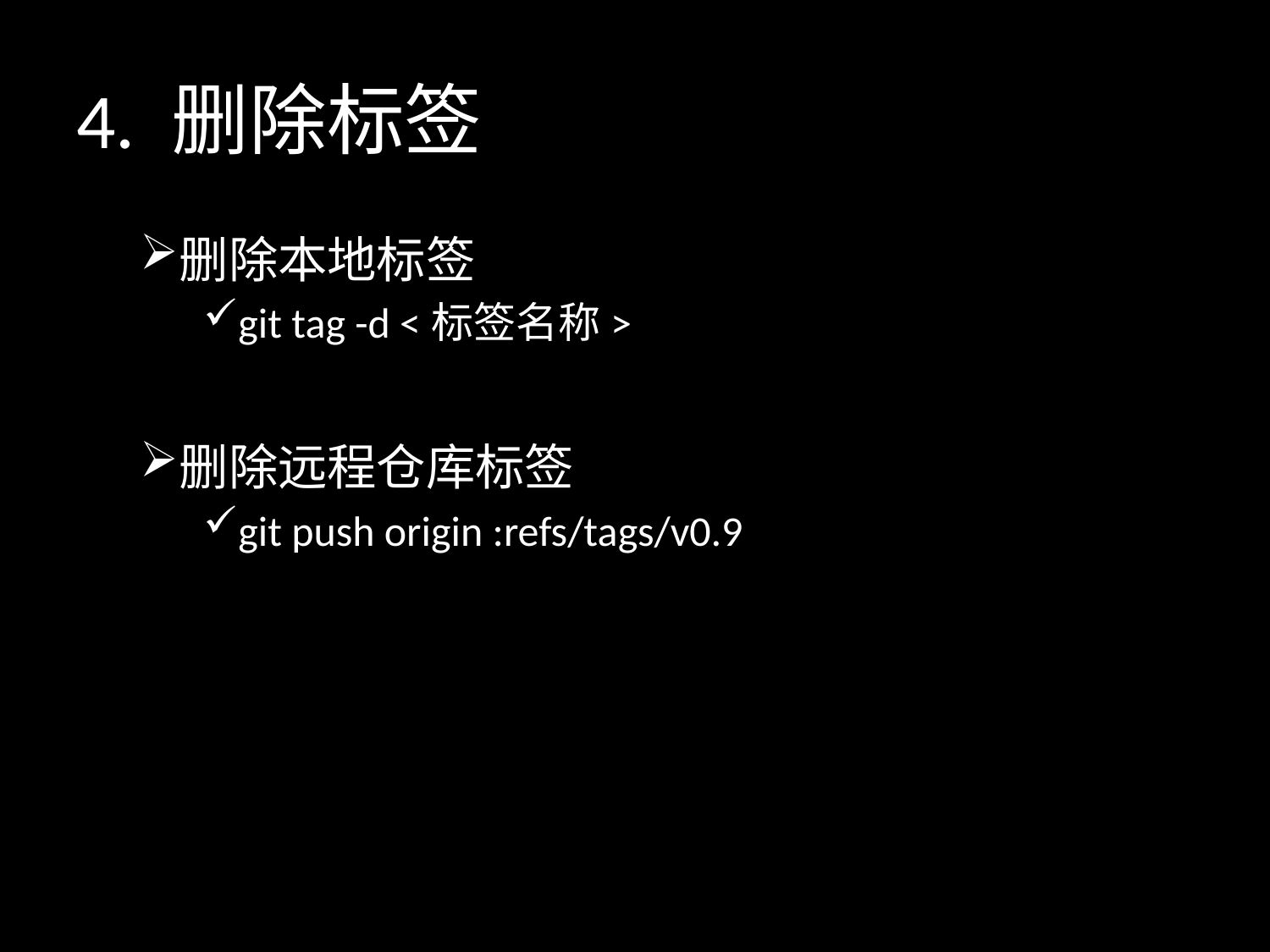

# 4. 删除标签
删除本地标签
git tag -d <标签名称>

删除远程仓库标签
git push origin :refs/tags/v0.9